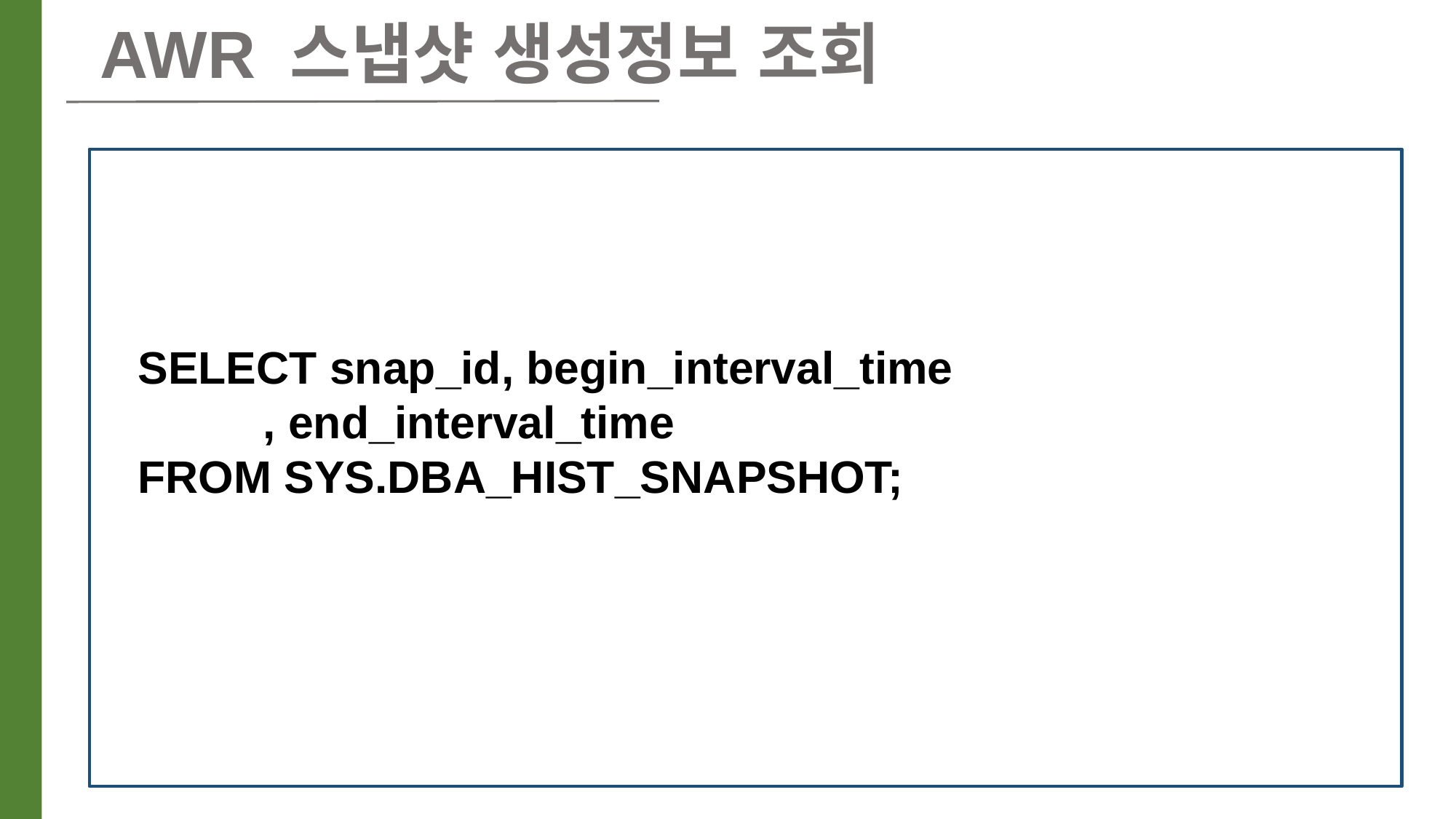

AWR 스냅샷 생성정보 조회

   SELECT snap_id, begin_interval_time
             , end_interval_time
   FROM SYS.DBA_HIST_SNAPSHOT;